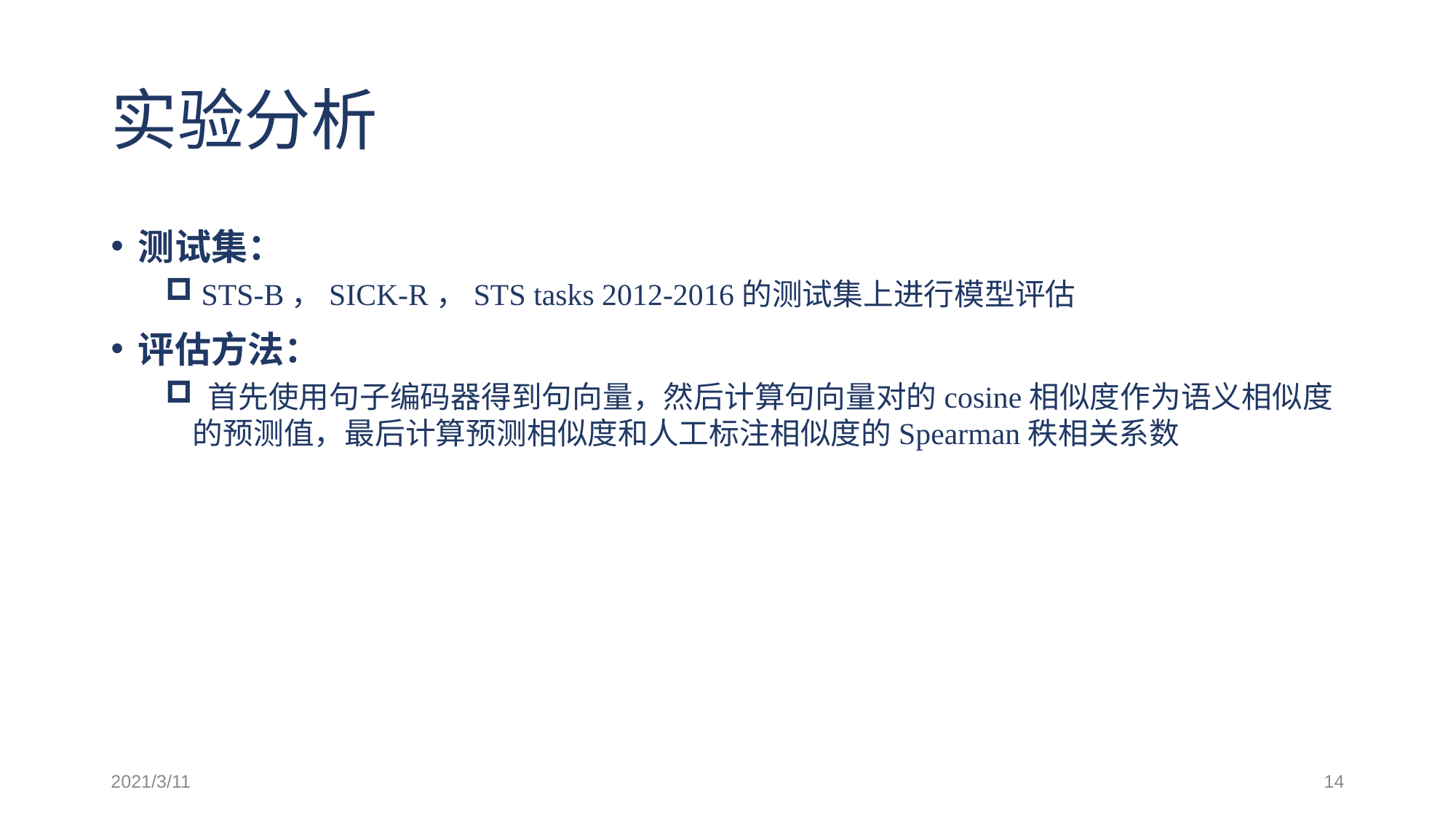

# 实验分析
测试集：
 STS-B，SICK-R，STS tasks 2012-2016的测试集上进行模型评估
评估方法：
 首先使用句子编码器得到句向量，然后计算句向量对的cosine相似度作为语义相似度的预测值，最后计算预测相似度和人工标注相似度的Spearman秩相关系数
2021/3/11
14